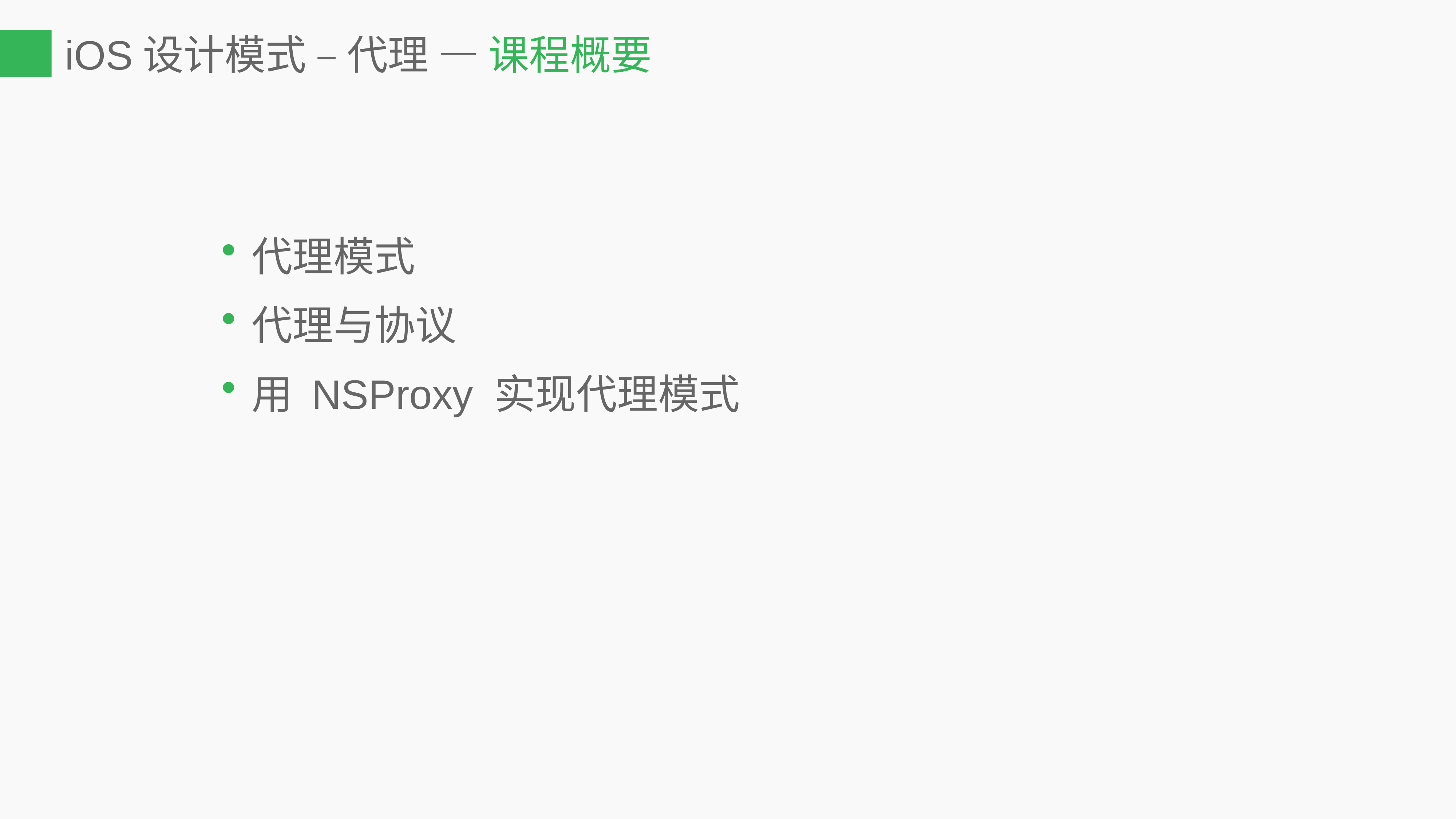

iOS设计模式 – 代理 — 课程概要

代理模式
代理与协议
用 NSProxy 实现代理模式